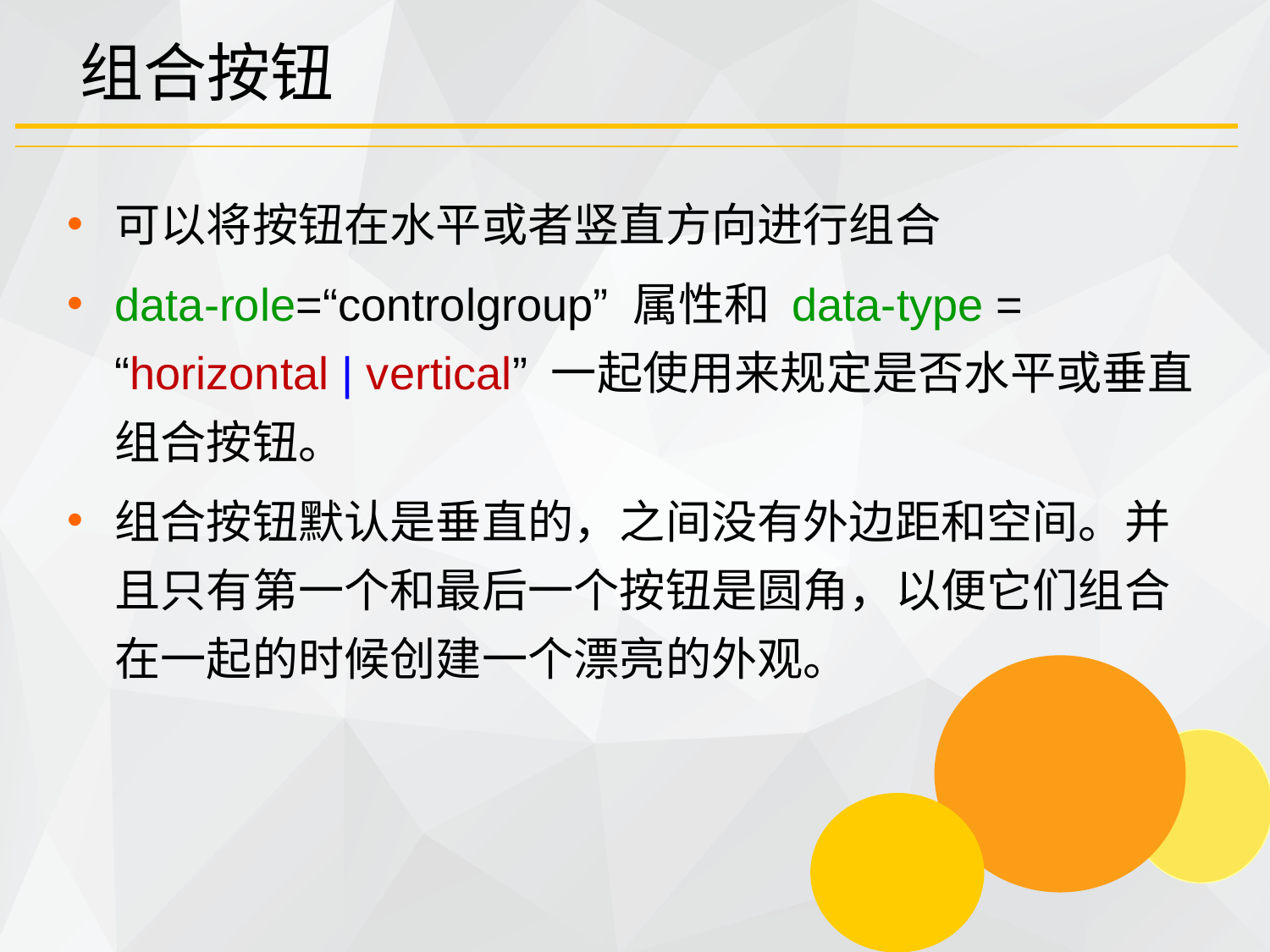

# 组合按钮
可以将按钮在水平或者竖直方向进行组合
data-role=“controlgroup” 属性和 data-type = “horizontal | vertical” 一起使用来规定是否水平或垂直组合按钮。
组合按钮默认是垂直的，之间没有外边距和空间。并且只有第一个和最后一个按钮是圆角，以便它们组合在一起的时候创建一个漂亮的外观。